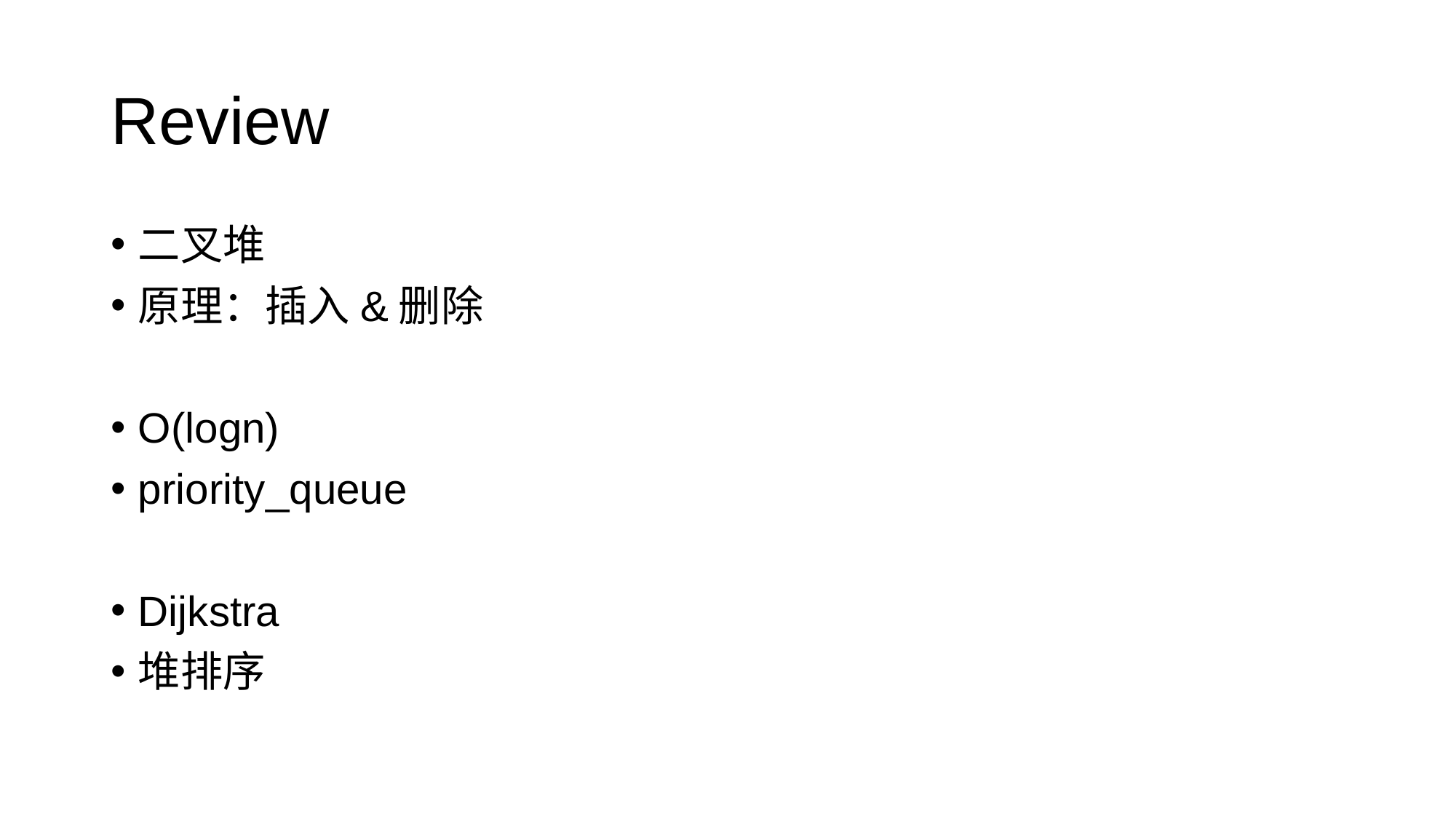

# Review
二叉堆
原理：插入&删除

O(logn)
priority_queue

Dijkstra
堆排序